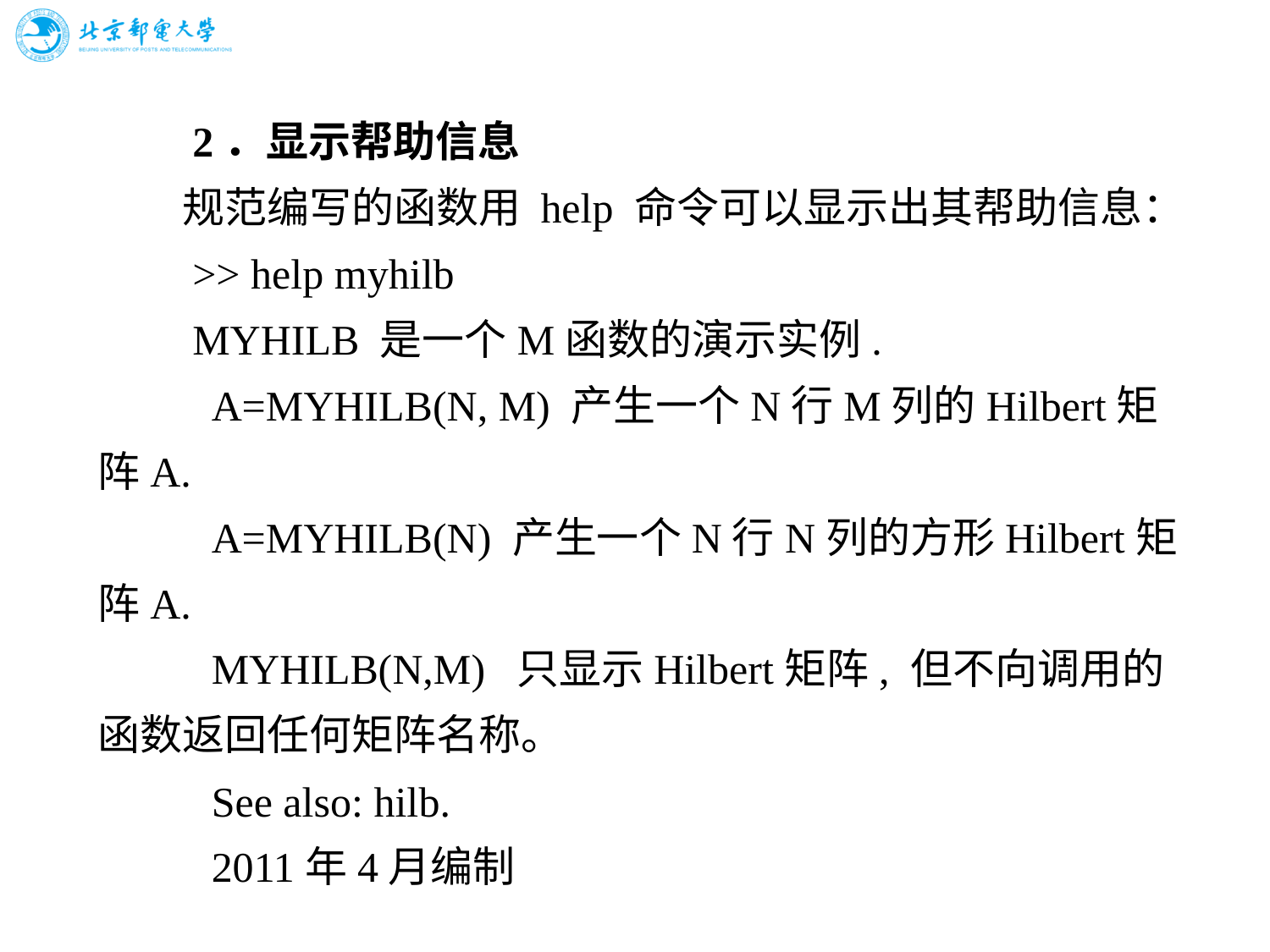

# 2．显示帮助信息 　　规范编写的函数用 help 命令可以显示出其帮助信息： 　　>> help myhilb 　　MYHILB 是一个M函数的演示实例. 　　  A=MYHILB(N, M) 产生一个N行M列的Hilbert矩阵A. 　　  A=MYHILB(N) 产生一个N行N列的方形Hilbert矩阵A. 　　  MYHILB(N,M)  只显示Hilbert矩阵, 但不向调用的函数返回任何矩阵名称。 　　  See also: hilb. 　　  2011年4月编制